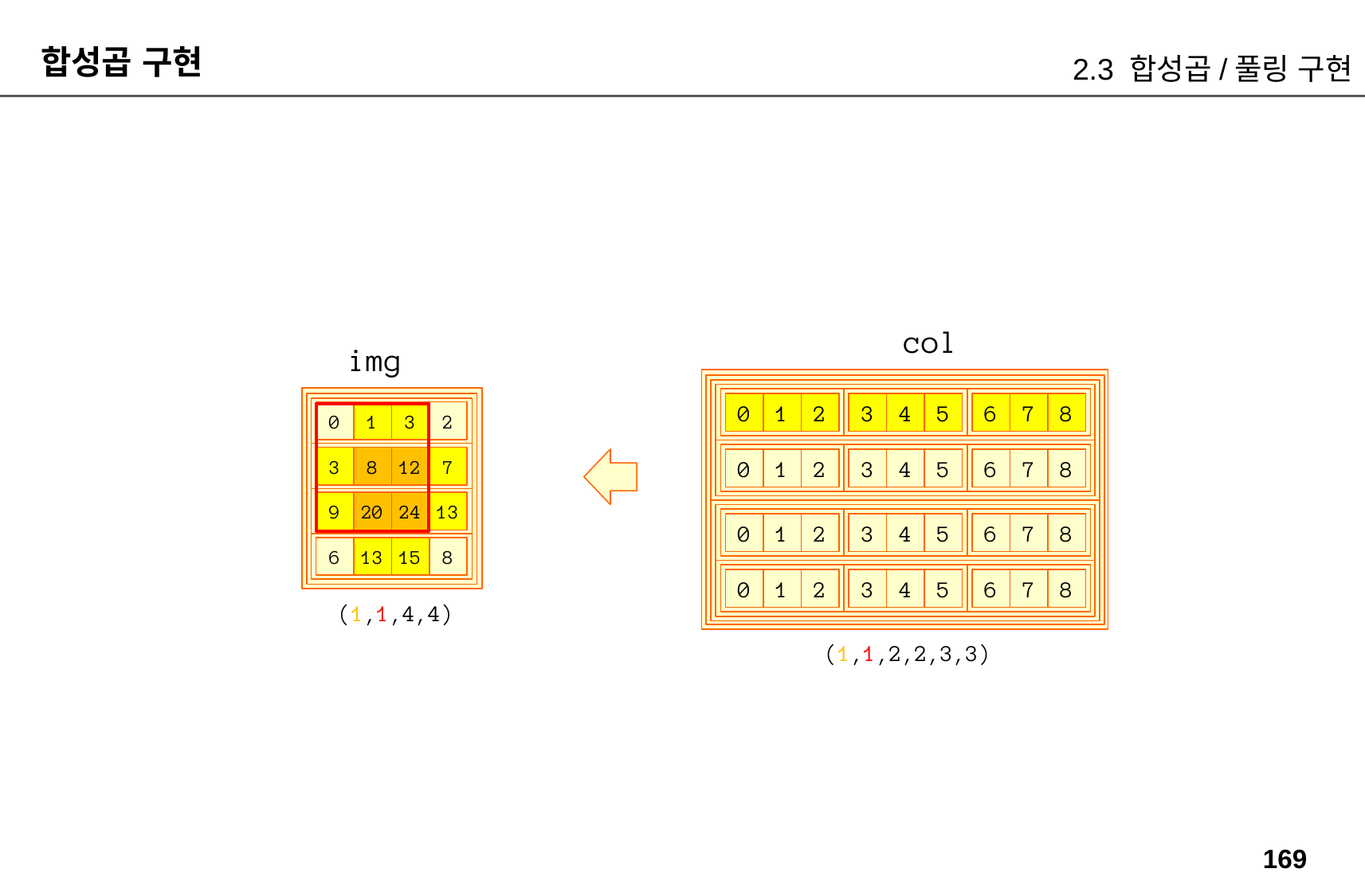

합성곱 구현
2.3 합성곱/풀링 구현
col
img

0
1
2
3
4
5
6
7
8

0
1
3
2

3
8
12
7

0
1
2
3
4
5
6
7
8

9
20
24
13

0
1
2
3
4
5
6
7
8

6
13
15
8

0
1
2
3
4
5
6
7
8
(1,1,4,4)
(1,1,2,2,3,3)